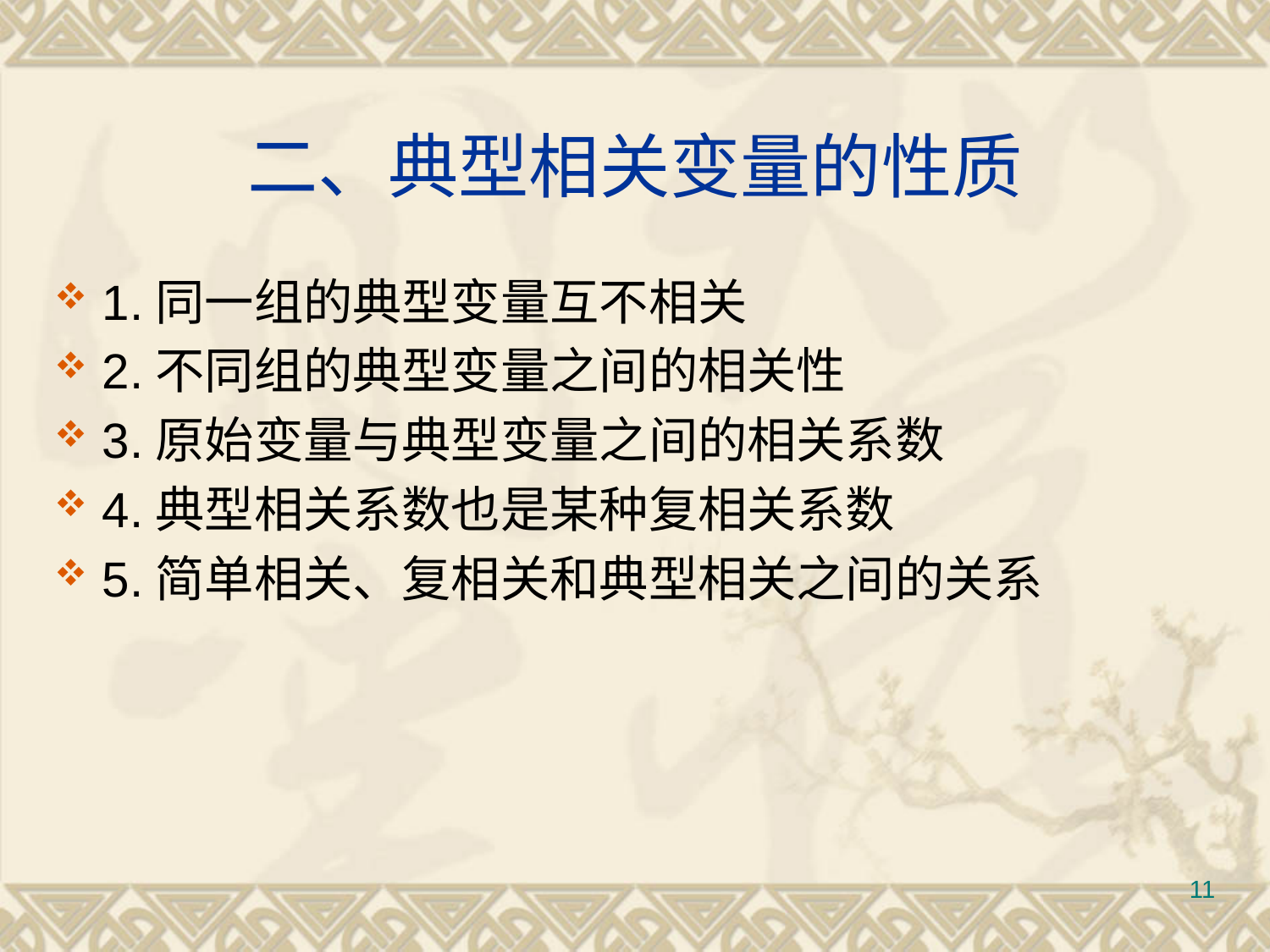

# 二、典型相关变量的性质
1.同一组的典型变量互不相关
2.不同组的典型变量之间的相关性
3.原始变量与典型变量之间的相关系数
4.典型相关系数也是某种复相关系数
5.简单相关、复相关和典型相关之间的关系
11